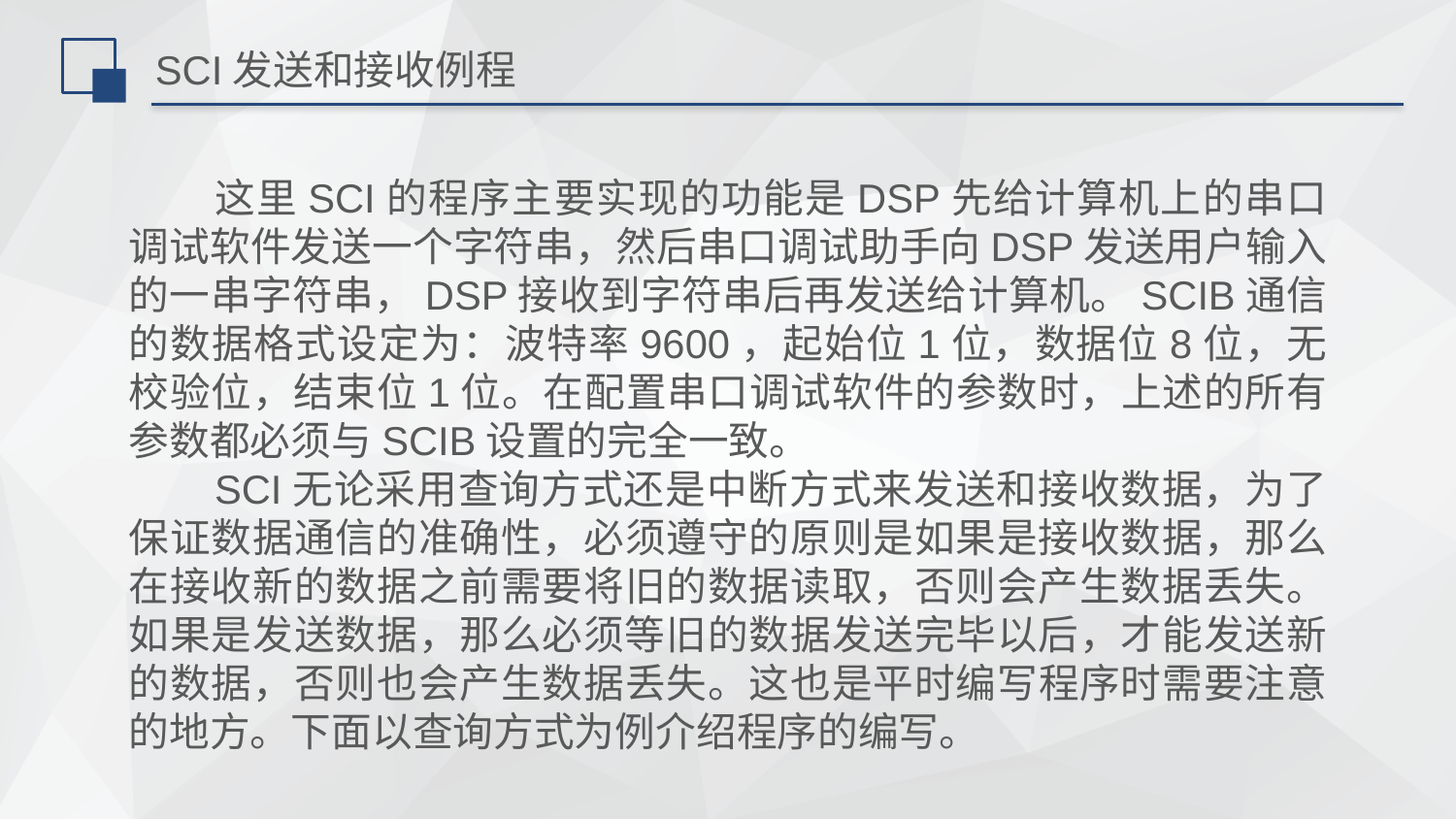

# SCI发送和接收例程
这里SCI的程序主要实现的功能是DSP先给计算机上的串口调试软件发送一个字符串，然后串口调试助手向DSP发送用户输入的一串字符串，DSP接收到字符串后再发送给计算机。SCIB通信的数据格式设定为：波特率9600，起始位1位，数据位8位，无校验位，结束位1位。在配置串口调试软件的参数时，上述的所有参数都必须与SCIB设置的完全一致。
SCI无论采用查询方式还是中断方式来发送和接收数据，为了保证数据通信的准确性，必须遵守的原则是如果是接收数据，那么在接收新的数据之前需要将旧的数据读取，否则会产生数据丢失。如果是发送数据，那么必须等旧的数据发送完毕以后，才能发送新的数据，否则也会产生数据丢失。这也是平时编写程序时需要注意的地方。下面以查询方式为例介绍程序的编写。